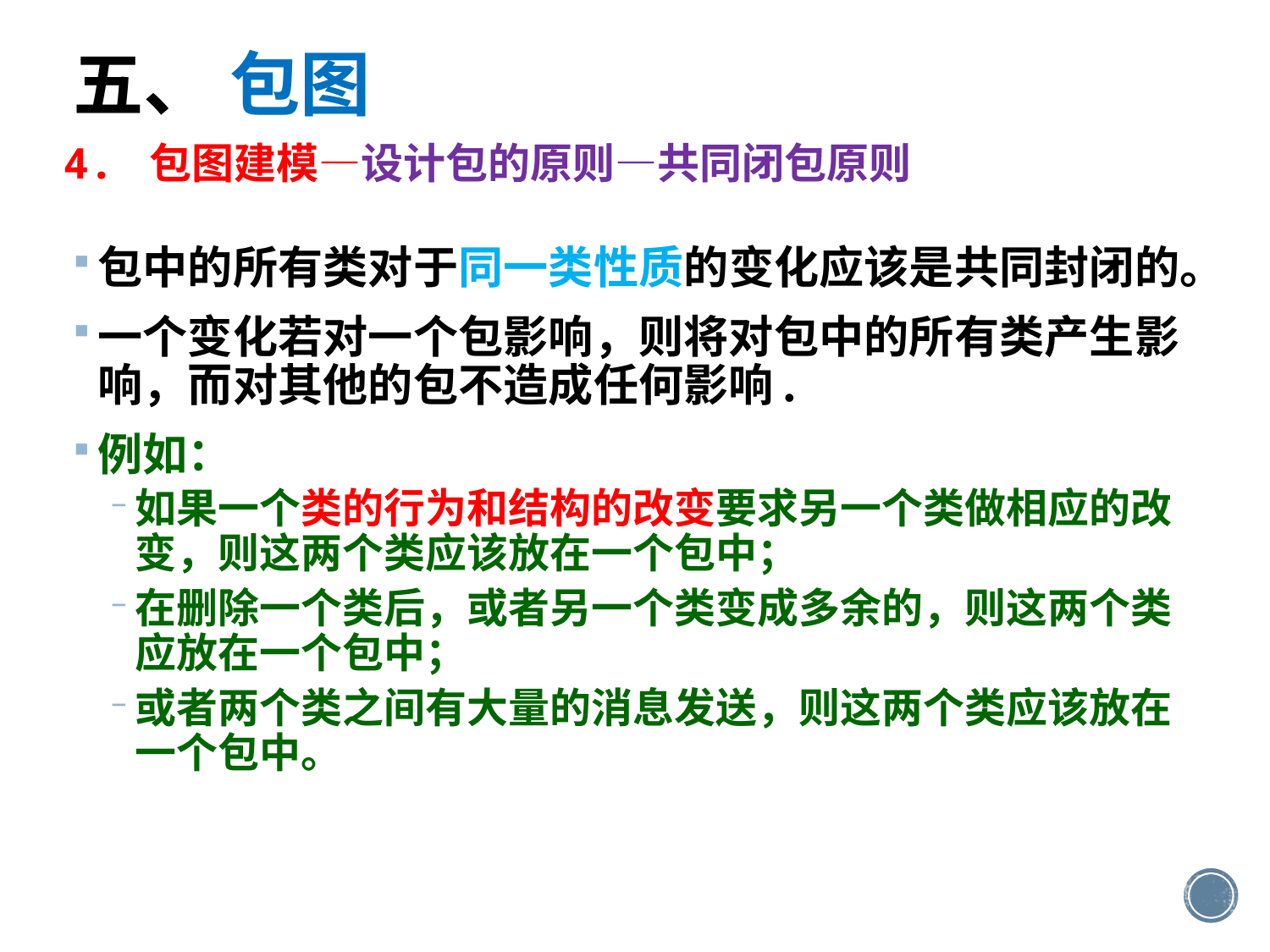

五、 包图
4. 包图建模—设计包的原则—共同闭包原则
包中的所有类对于同一类性质的变化应该是共同封闭的。
一个变化若对一个包影响，则将对包中的所有类产生影响，而对其他的包不造成任何影响.
例如：
如果一个类的行为和结构的改变要求另一个类做相应的改变，则这两个类应该放在一个包中；
在删除一个类后，或者另一个类变成多余的，则这两个类应放在一个包中；
或者两个类之间有大量的消息发送，则这两个类应该放在一个包中。